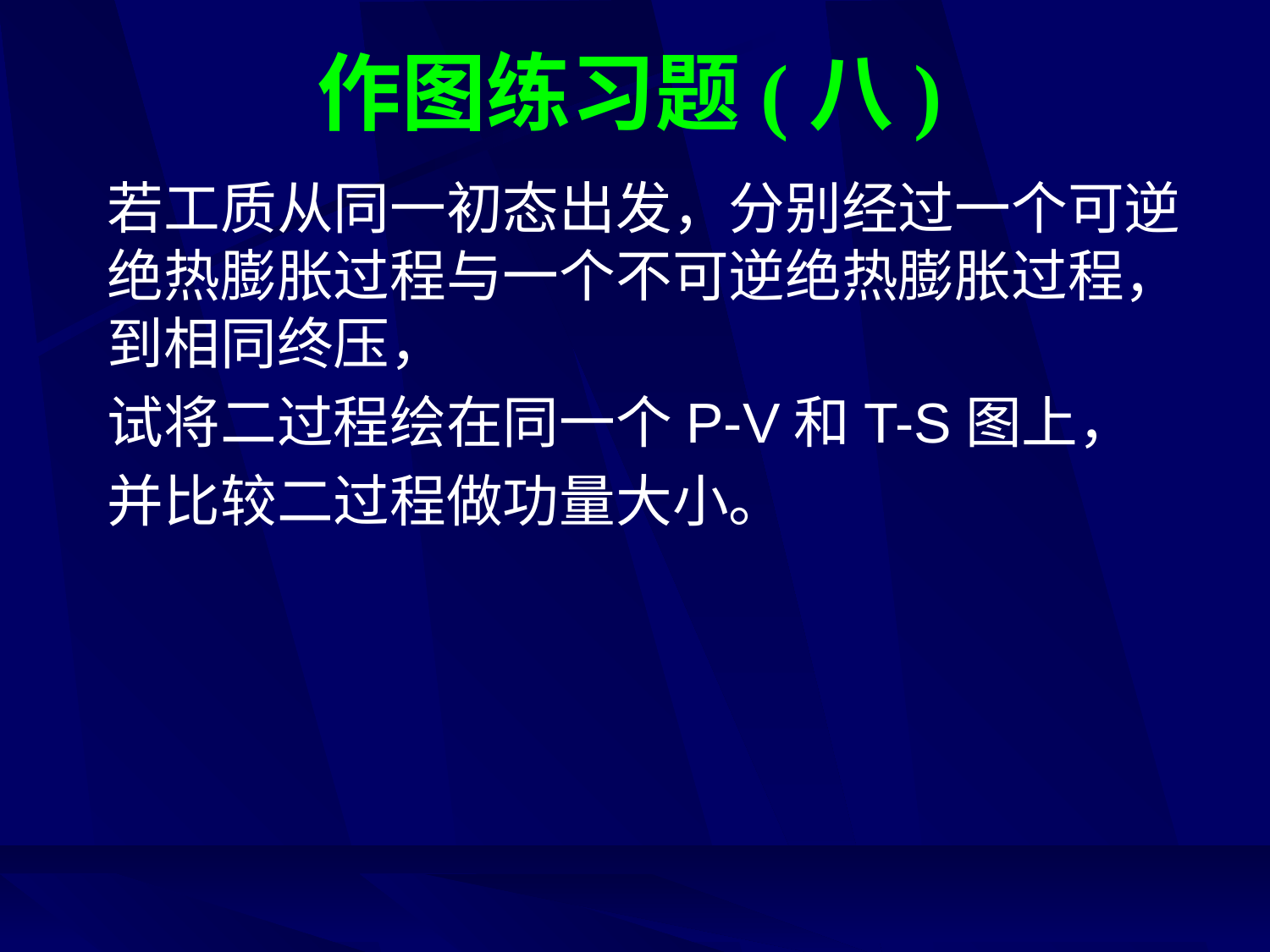

# 作图练习题(八)
若工质从同一初态出发，分别经过一个可逆绝热膨胀过程与一个不可逆绝热膨胀过程，到相同终压，
试将二过程绘在同一个P-V和T-S图上，
并比较二过程做功量大小。